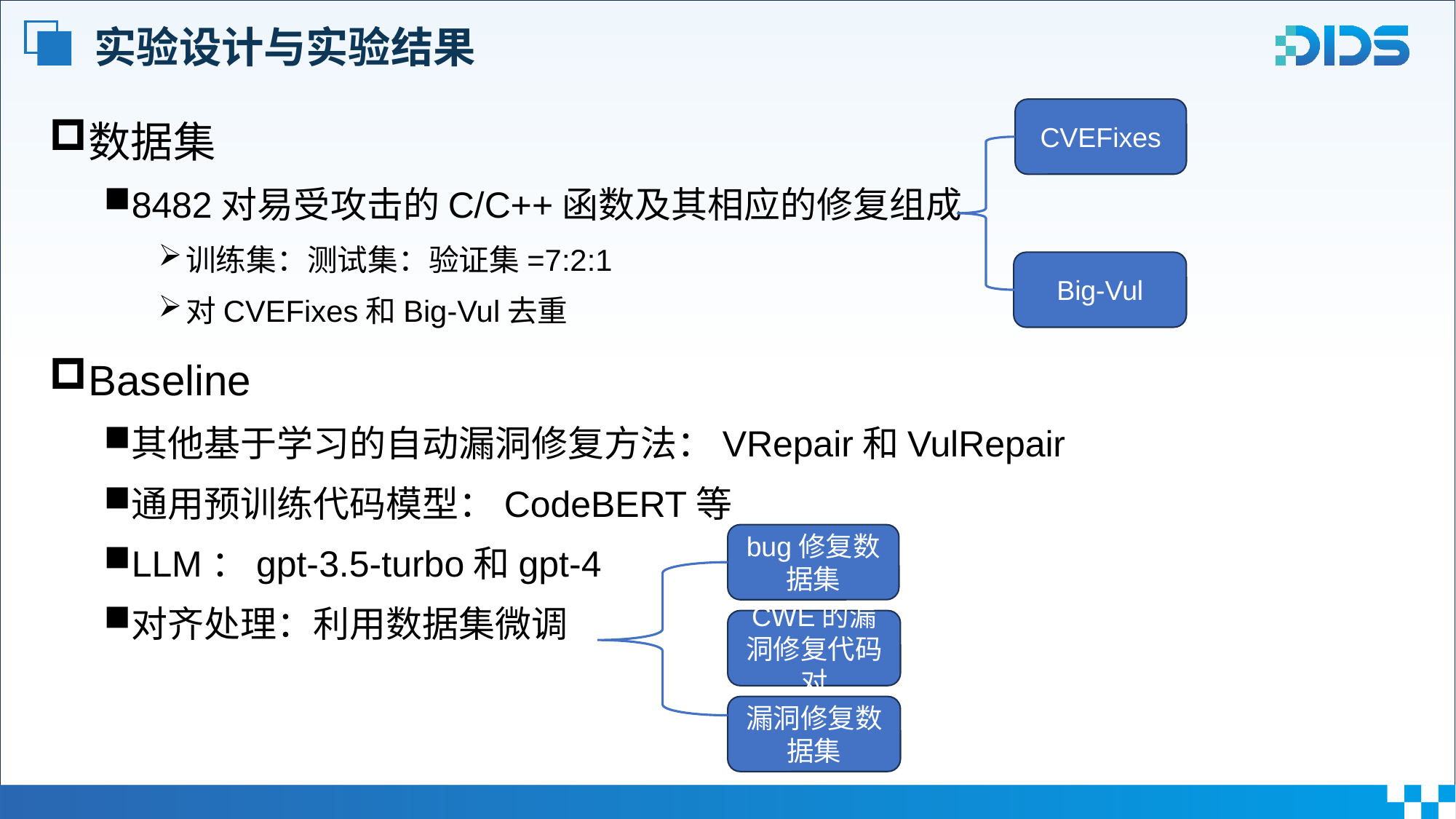

# 实验设计与实验结果
CVEFixes
数据集
8482对易受攻击的C/C++函数及其相应的修复组成
训练集：测试集：验证集=7:2:1
对CVEFixes和Big-Vul去重
Baseline
其他基于学习的自动漏洞修复方法：VRepair和VulRepair
通用预训练代码模型：CodeBERT等
LLM：gpt-3.5-turbo和gpt-4
对齐处理：利用数据集微调

Big-Vul
bug修复数据集

CWE的漏洞修复代码对
漏洞修复数据集